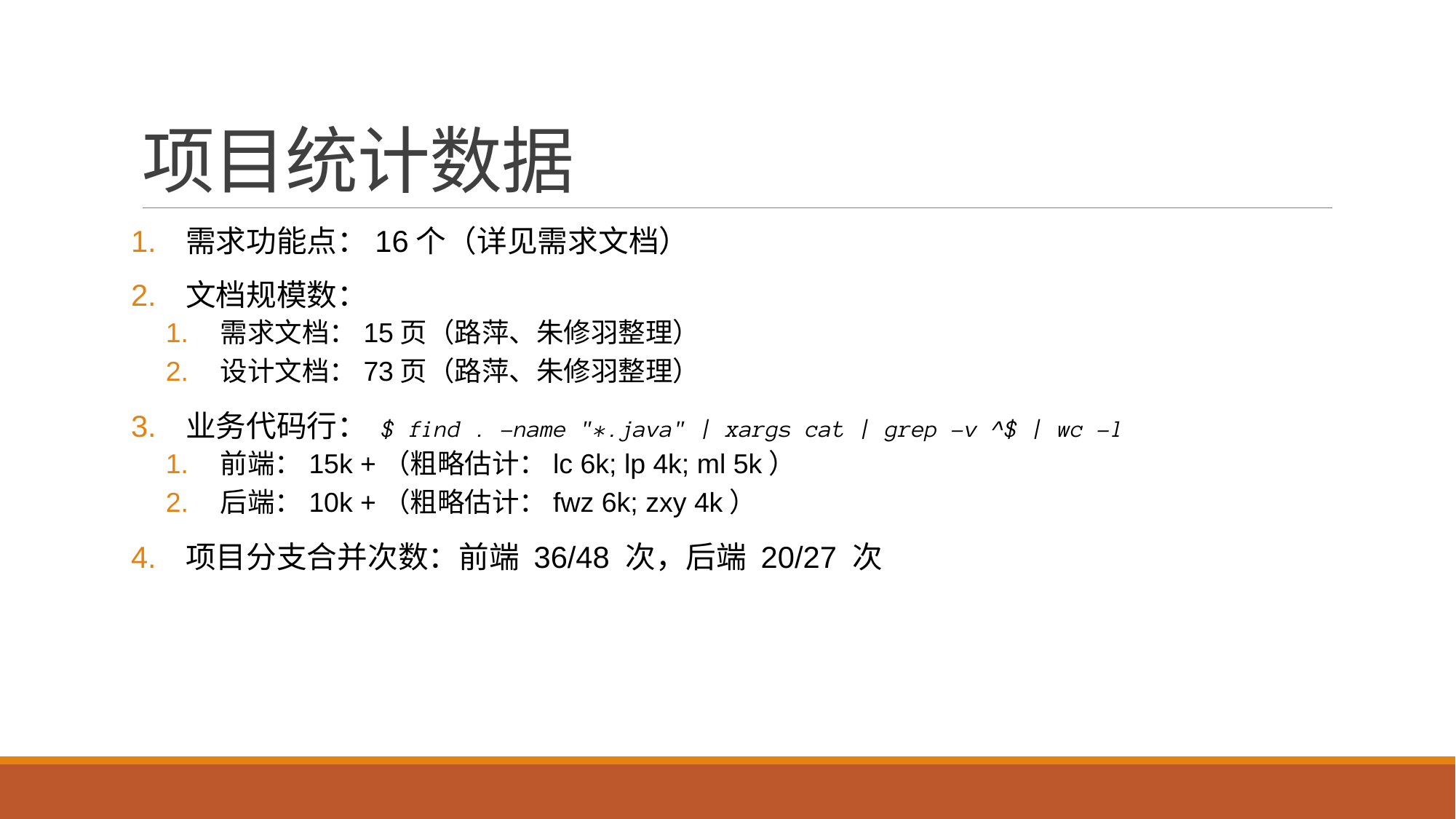

# 项目统计数据
需求功能点：16个（详见需求文档）
文档规模数：
需求文档：15页（路萍、朱修羽整理）
设计文档：73页（路萍、朱修羽整理）
业务代码行： $ find . -name "*.java" | xargs cat | grep -v ^$ | wc -l
前端：15k +（粗略估计：lc 6k; lp 4k; ml 5k）
后端：10k +（粗略估计：fwz 6k; zxy 4k）
项目分支合并次数：前端 36/48 次，后端 20/27 次